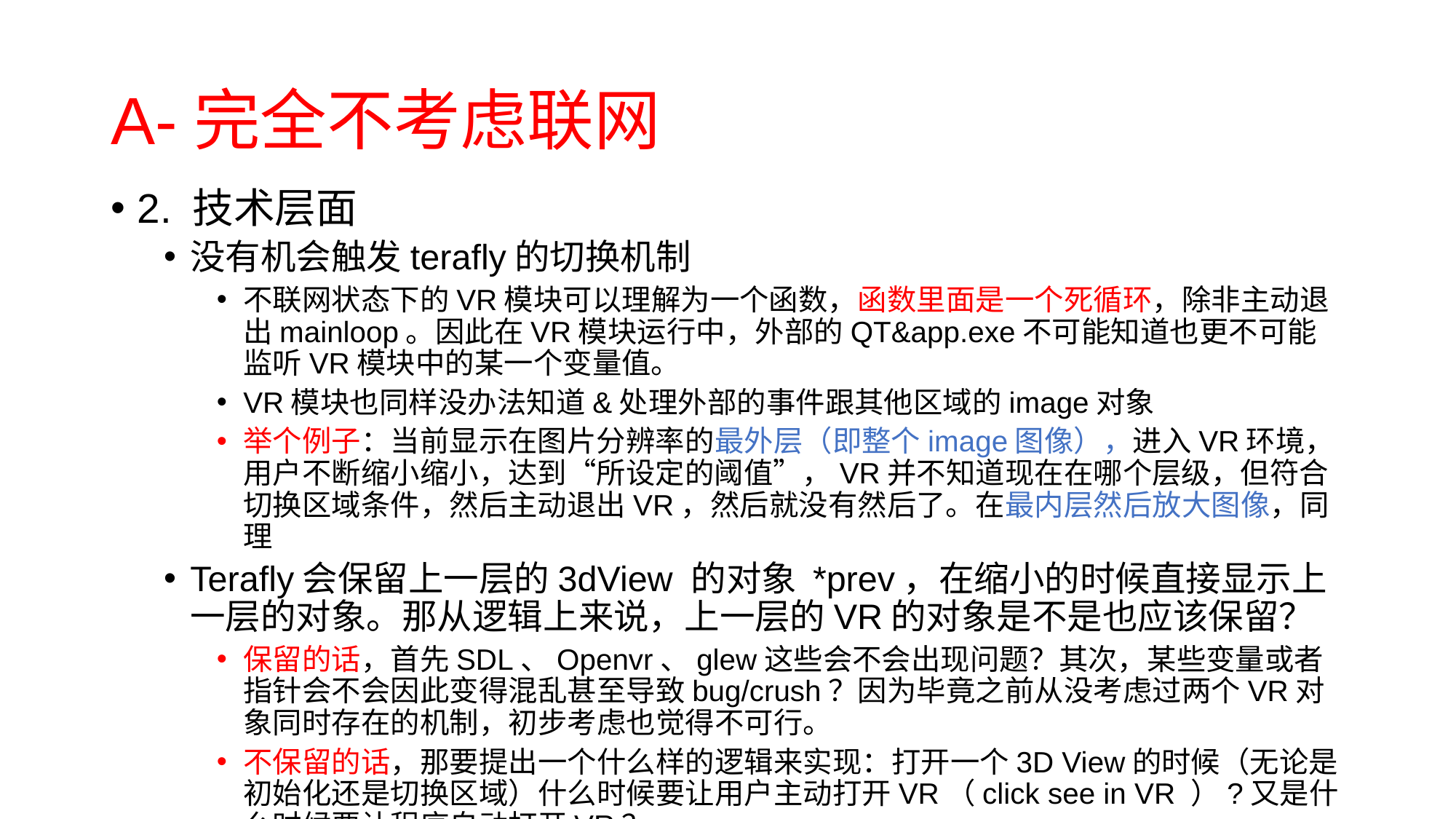

# A-完全不考虑联网
2. 技术层面
没有机会触发terafly的切换机制
不联网状态下的VR模块可以理解为一个函数，函数里面是一个死循环，除非主动退出mainloop。因此在VR模块运行中，外部的QT&app.exe不可能知道也更不可能监听VR模块中的某一个变量值。
VR模块也同样没办法知道&处理外部的事件跟其他区域的image对象
举个例子：当前显示在图片分辨率的最外层（即整个image图像），进入VR环境，用户不断缩小缩小，达到“所设定的阈值”，VR并不知道现在在哪个层级，但符合切换区域条件，然后主动退出VR，然后就没有然后了。在最内层然后放大图像，同理
Terafly会保留上一层的3dView 的对象 *prev，在缩小的时候直接显示上一层的对象。那从逻辑上来说，上一层的VR的对象是不是也应该保留？
保留的话，首先SDL、Openvr、glew这些会不会出现问题？其次，某些变量或者指针会不会因此变得混乱甚至导致bug/crush？因为毕竟之前从没考虑过两个VR对象同时存在的机制，初步考虑也觉得不可行。
不保留的话，那要提出一个什么样的逻辑来实现：打开一个3D View的时候（无论是初始化还是切换区域）什么时候要让用户主动打开VR（click see in VR ）?又是什么时候要让程序自动打开VR？